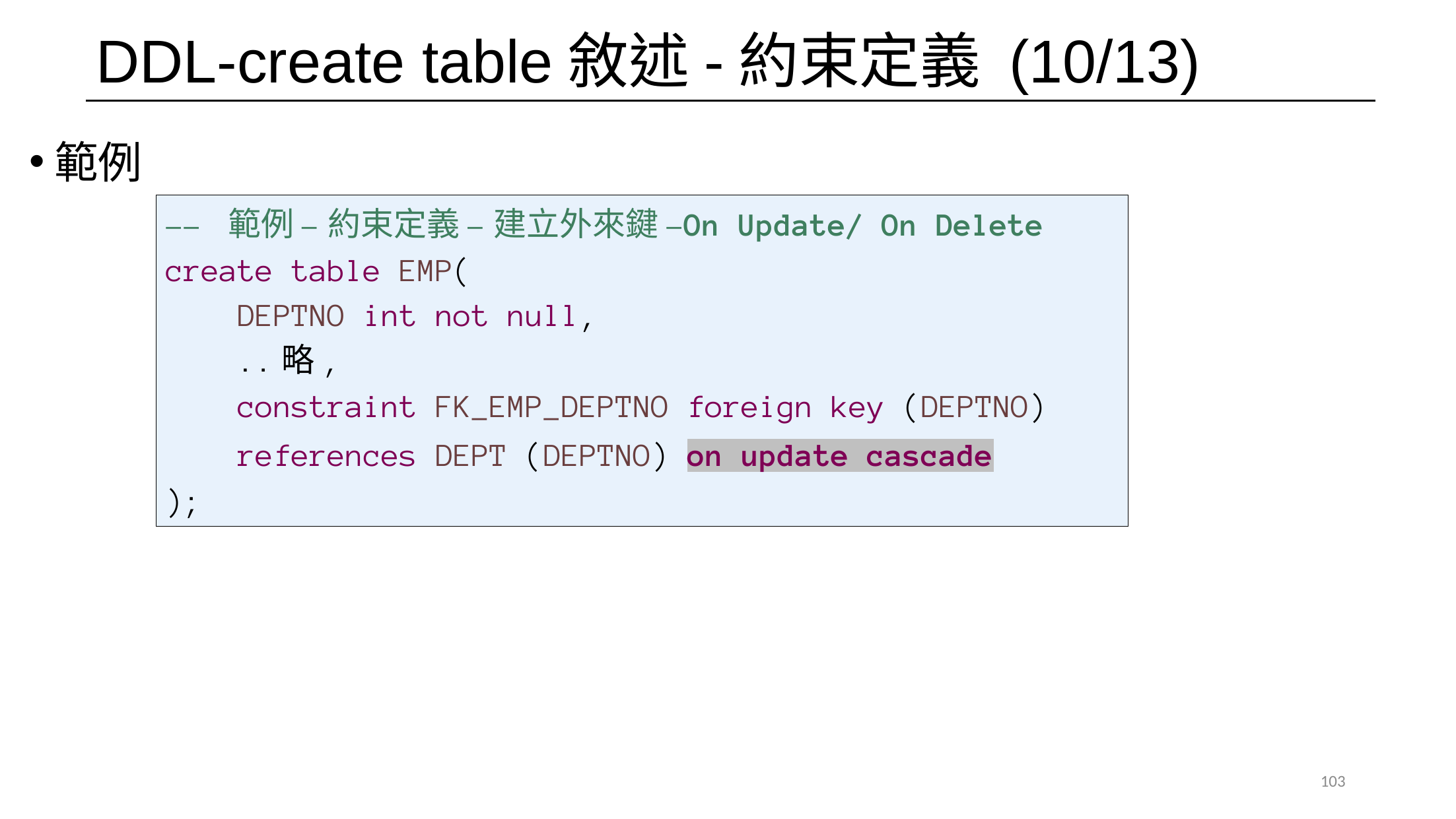

# DDL-create table敘述-約束定義 (10/13)
範例
-- 範例-約束定義-建立外來鍵-On Update/ On Delete
create table EMP(
    DEPTNO int not null,
    ..略,
    constraint FK_EMP_DEPTNO foreign key (DEPTNO)
    references DEPT (DEPTNO) on update cascade
);
103